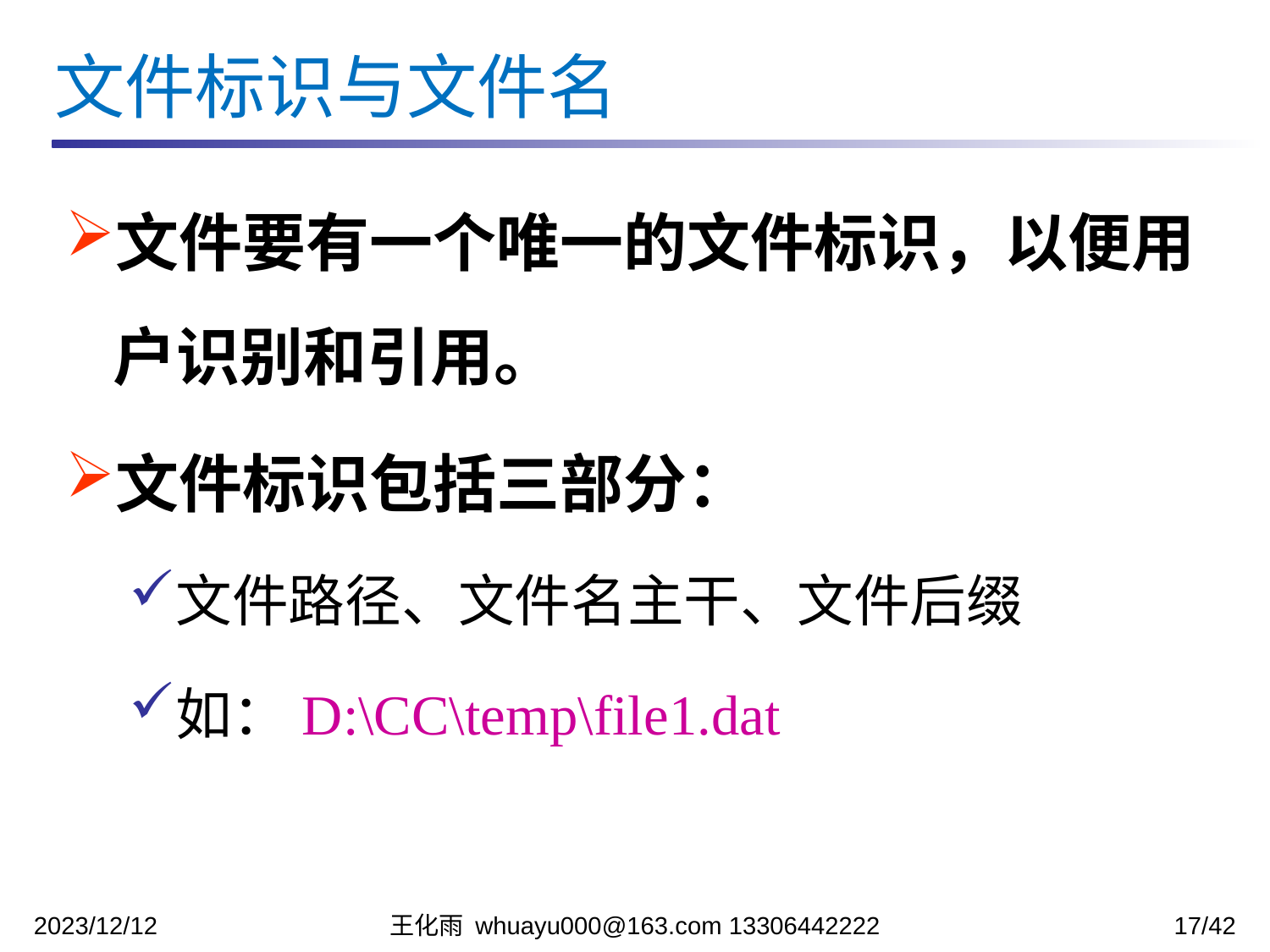

文件标识与文件名
文件要有一个唯一的文件标识，以便用户识别和引用。
文件标识包括三部分：
文件路径、文件名主干、文件后缀
如：D:\CC\temp\file1.dat
2023/12/12
王化雨 whuayu000@163.com 13306442222
17/42